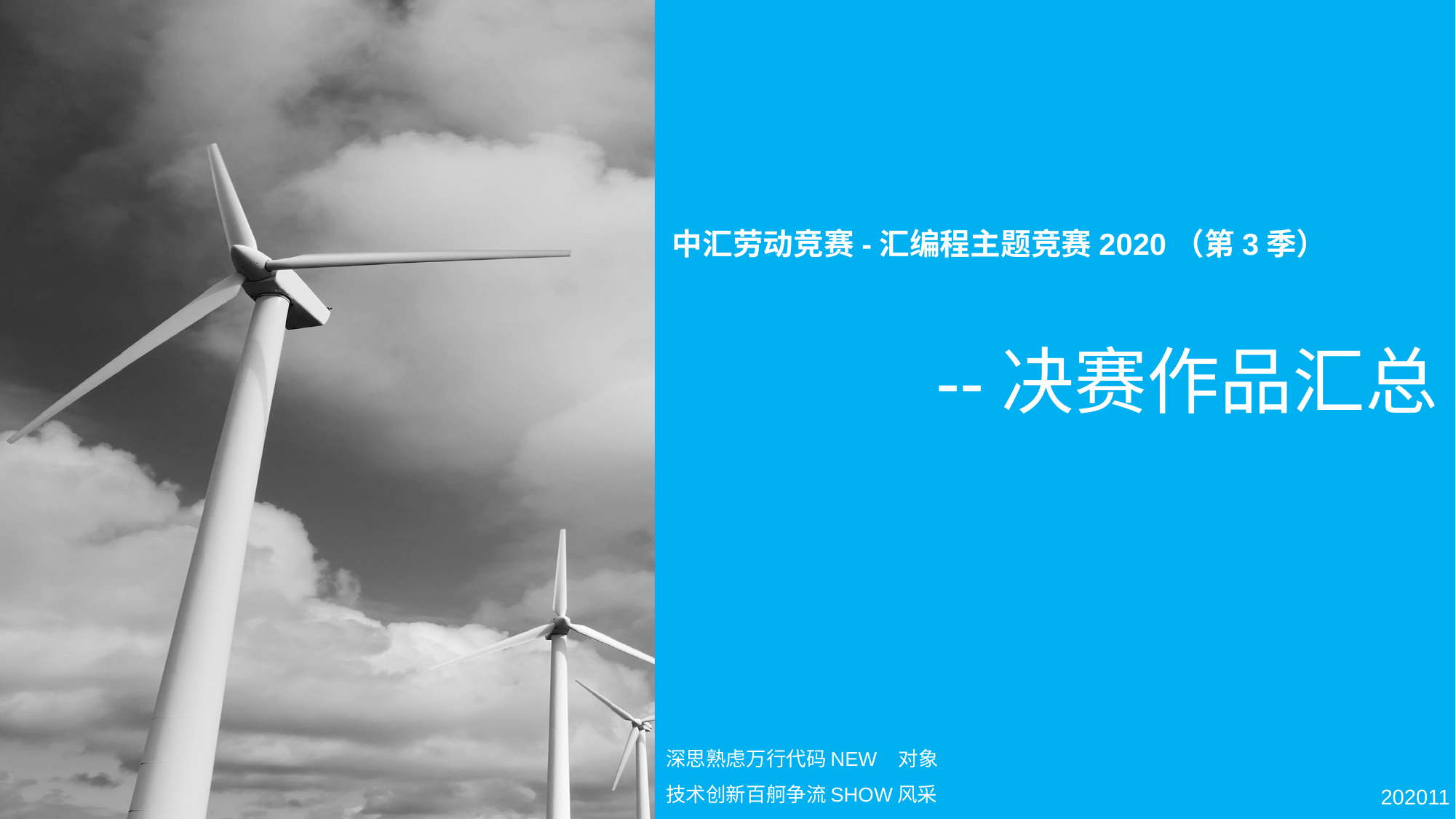

中汇劳动竞赛-汇编程主题竞赛2020（第3季）
--决赛作品汇总
深思熟虑万行代码NEW   对象
技术创新百舸争流SHOW风采
202011